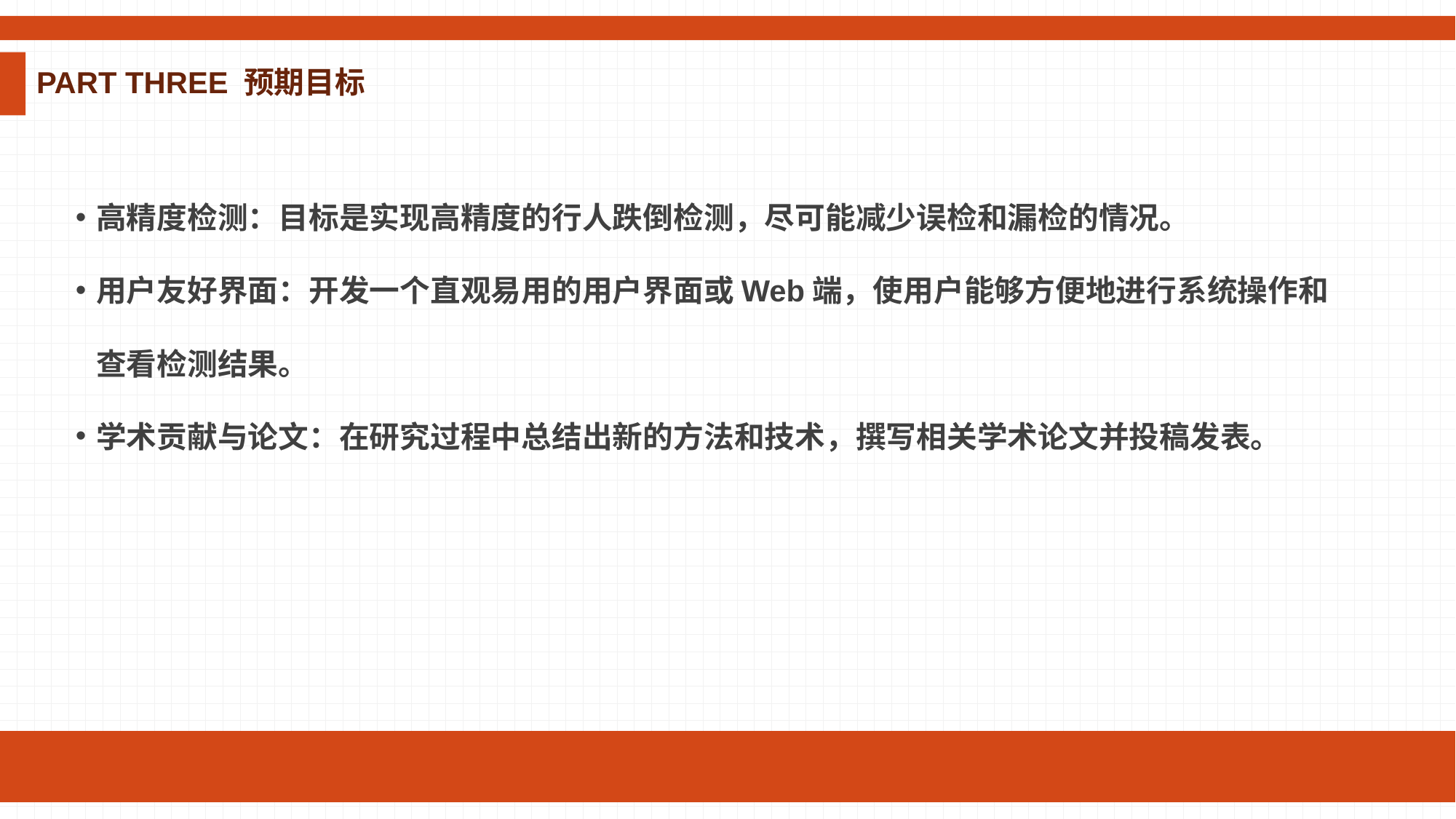

PART THREE 预期目标
高精度检测：目标是实现高精度的行人跌倒检测，尽可能减少误检和漏检的情况。
用户友好界面：开发一个直观易用的用户界面或Web端，使用户能够方便地进行系统操作和查看检测结果。
学术贡献与论文：在研究过程中总结出新的方法和技术，撰写相关学术论文并投稿发表。